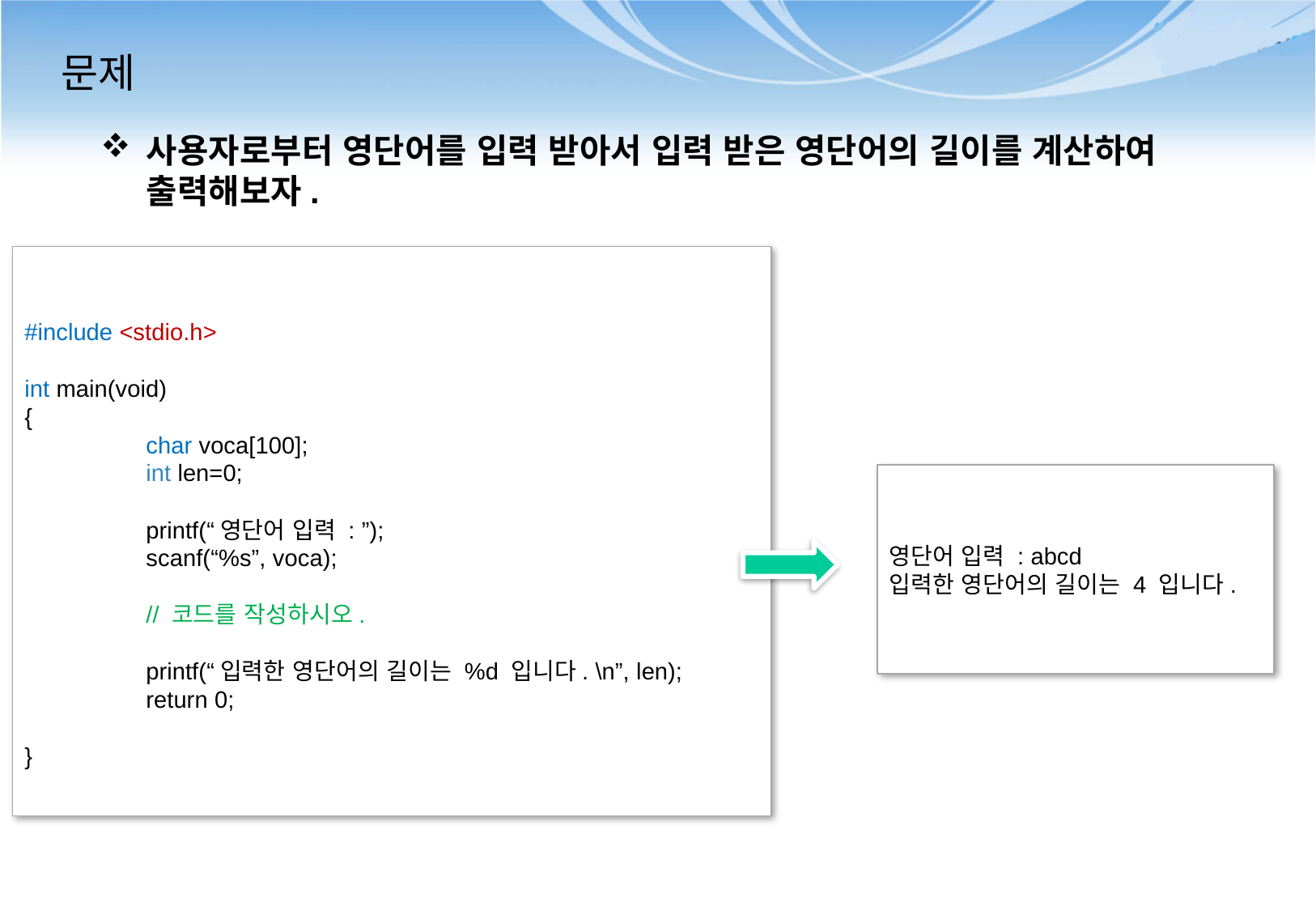

# 문제
사용자로부터 영단어를 입력 받아서 입력 받은 영단어의 길이를 계산하여 출력해보자.

#include <stdio.h>

int main(void)
{
	char voca[100];
	int len=0;

	printf(“영단어 입력 : ”);
	scanf(“%s”, voca);

	// 코드를 작성하시오.

	printf(“입력한 영단어의 길이는 %d 입니다. \n”, len);
	return 0;

}

영단어 입력 : abcd
입력한 영단어의 길이는 4 입니다.